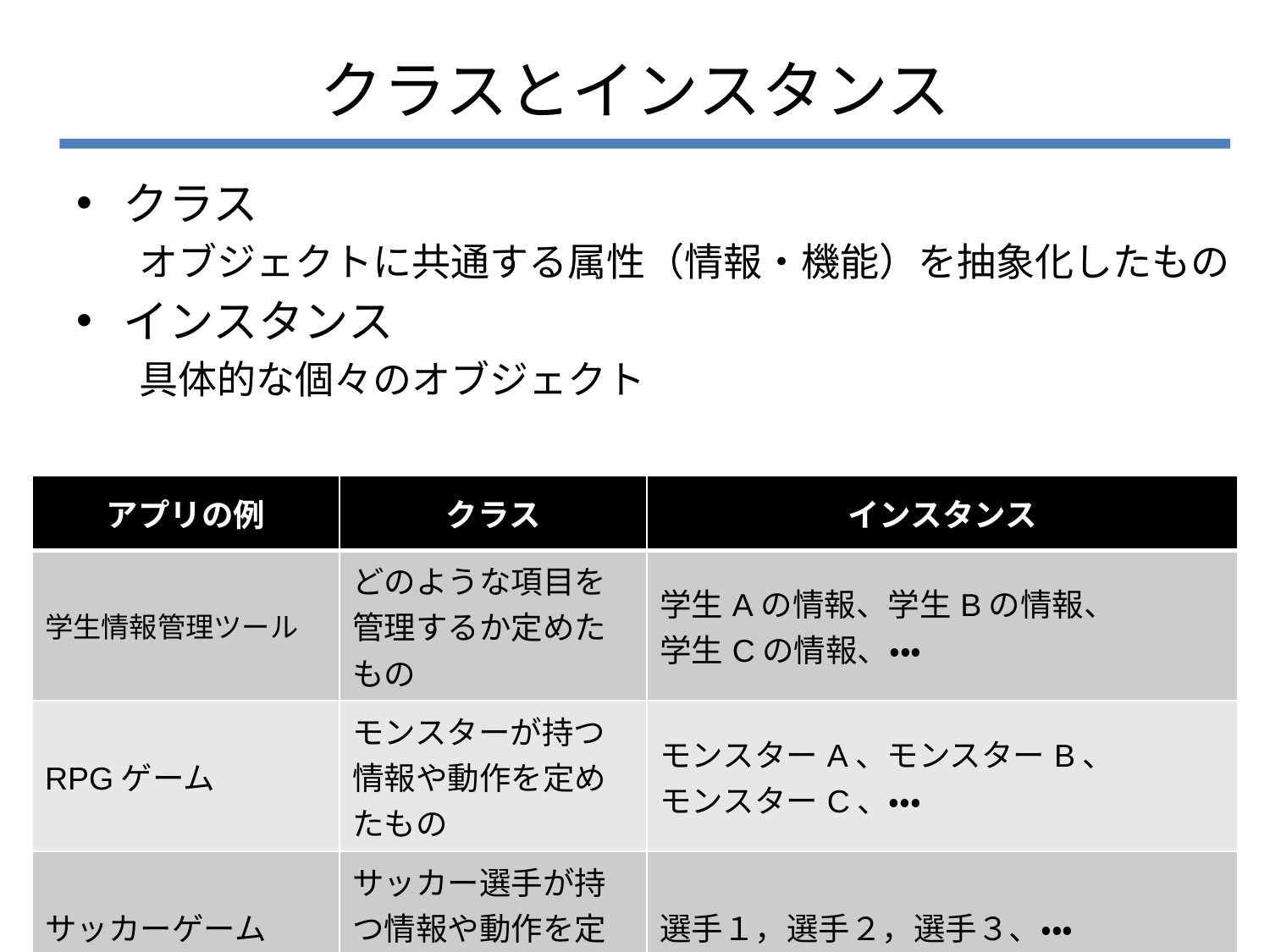

# クラスとインスタンス
クラス
オブジェクトに共通する属性（情報・機能）を抽象化したもの
インスタンス
具体的な個々のオブジェクト

| アプリの例 | クラス | インスタンス |
| --- | --- | --- |
| 学生情報管理ツール | どのような項目を管理するか定めたもの | 学生Aの情報、学生Bの情報、 学生Cの情報、・・・ |
| RPGゲーム | モンスターが持つ情報や動作を定めたもの | モンスターA、モンスターB、 モンスターC、・・・ |
| サッカーゲーム | サッカー選手が持つ情報や動作を定めたもの | 選手１，選手２，選手３、・・・ |